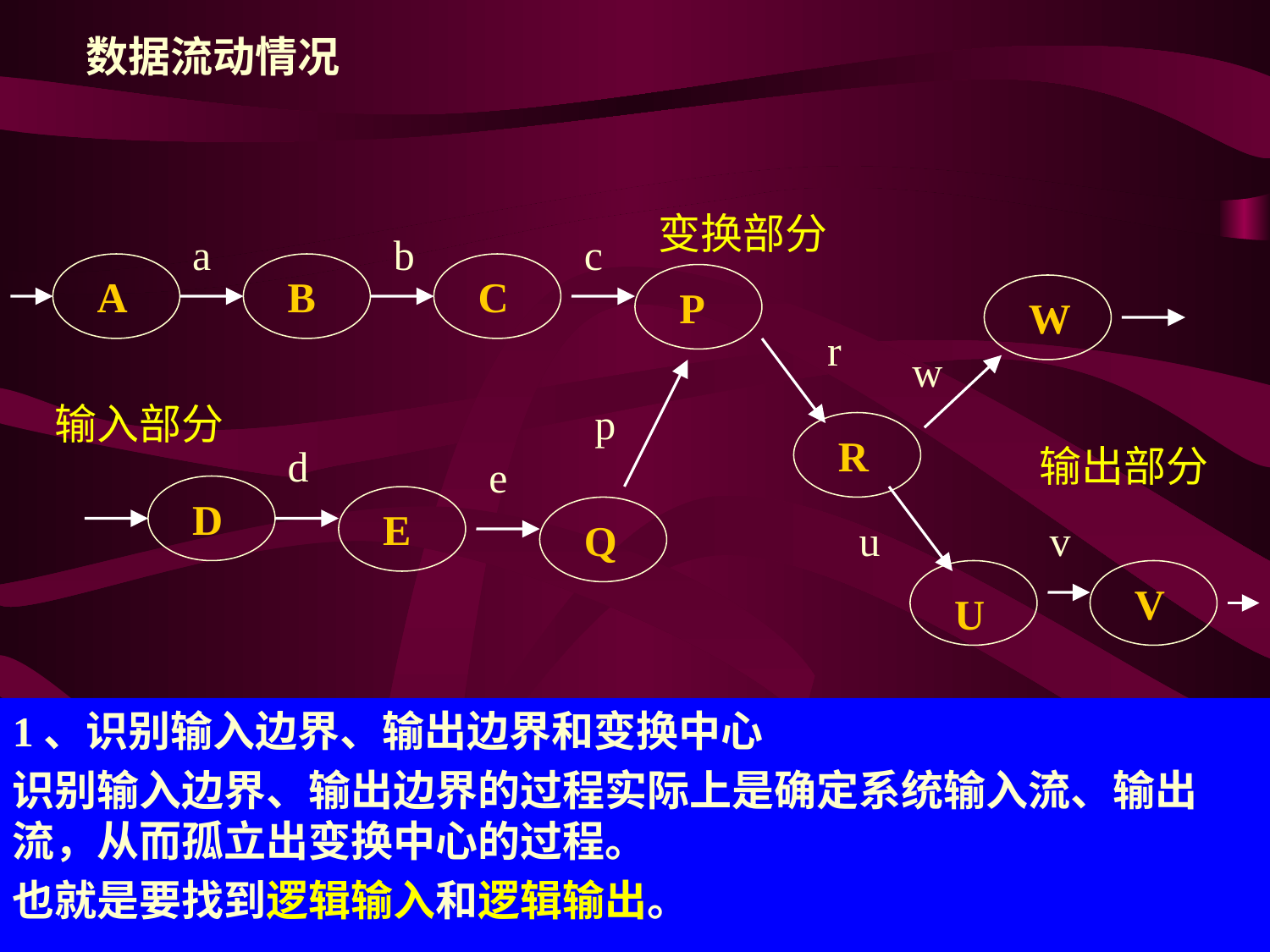

数据流动情况
变换部分
a
b
c

A
B
C

P

W

r

w

输入部分
p

R
d
输出部分
e

D

E

Q
u
v

V
U

1、识别输入边界、输出边界和变换中心
识别输入边界、输出边界的过程实际上是确定系统输入流、输出流，从而孤立出变换中心的过程。
也就是要找到逻辑输入和逻辑输出。

89